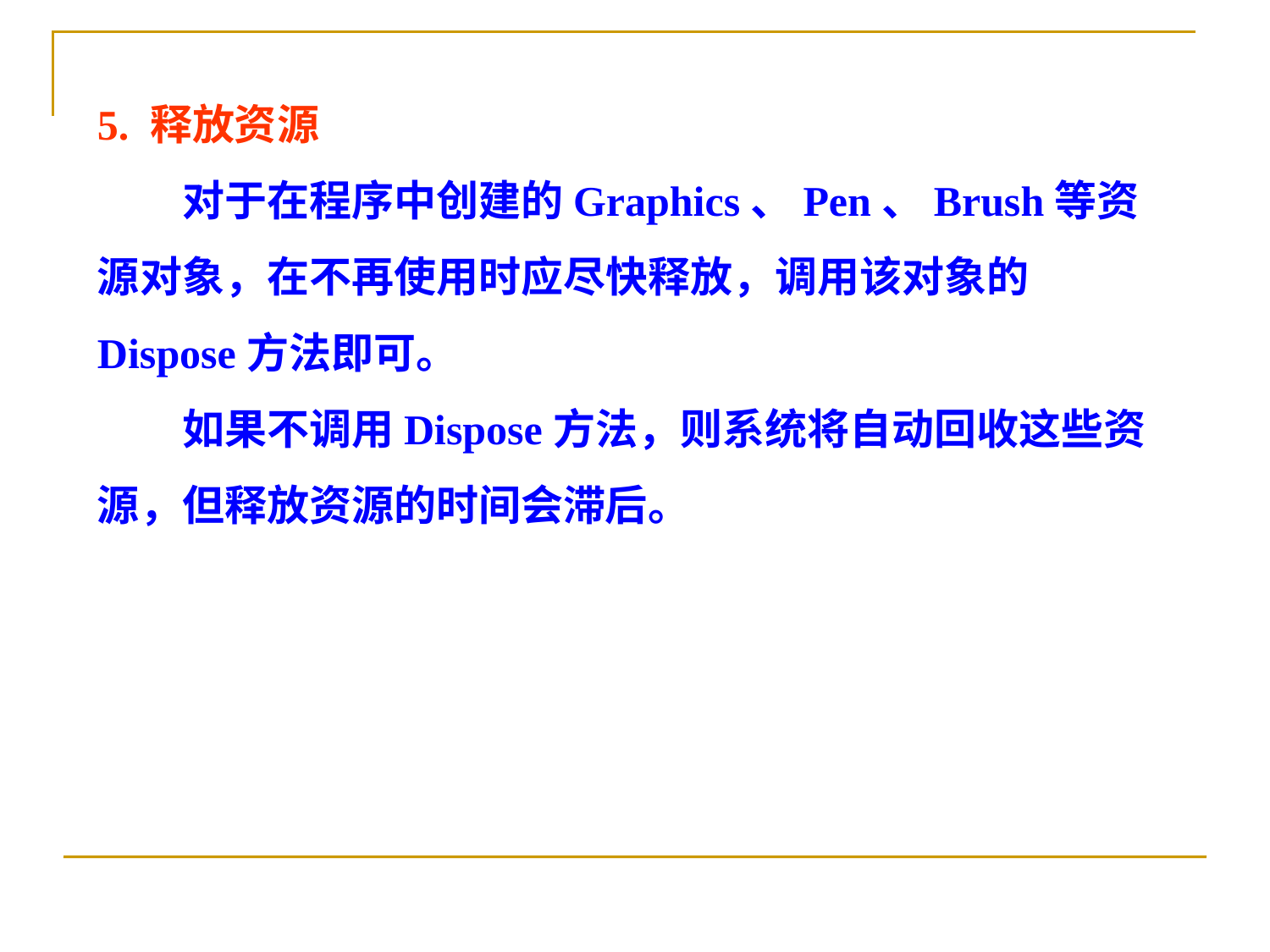

5. 释放资源
　　对于在程序中创建的Graphics、Pen、Brush等资源对象，在不再使用时应尽快释放，调用该对象的Dispose方法即可。
　　如果不调用Dispose方法，则系统将自动回收这些资源，但释放资源的时间会滞后。